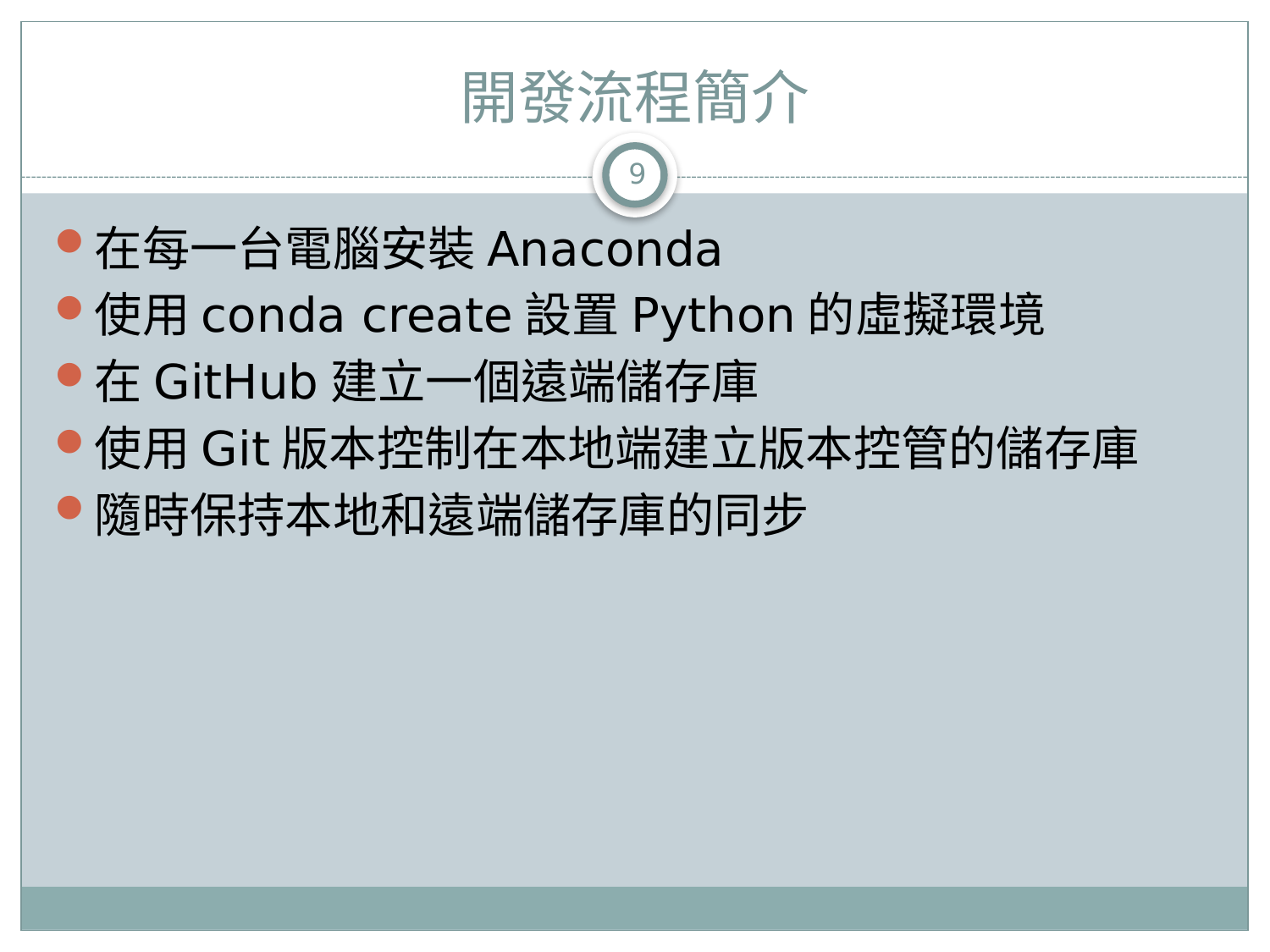

# 開發流程簡介
9
在每一台電腦安裝Anaconda
使用conda create設置Python的虛擬環境
在GitHub建立一個遠端儲存庫
使用Git版本控制在本地端建立版本控管的儲存庫
隨時保持本地和遠端儲存庫的同步